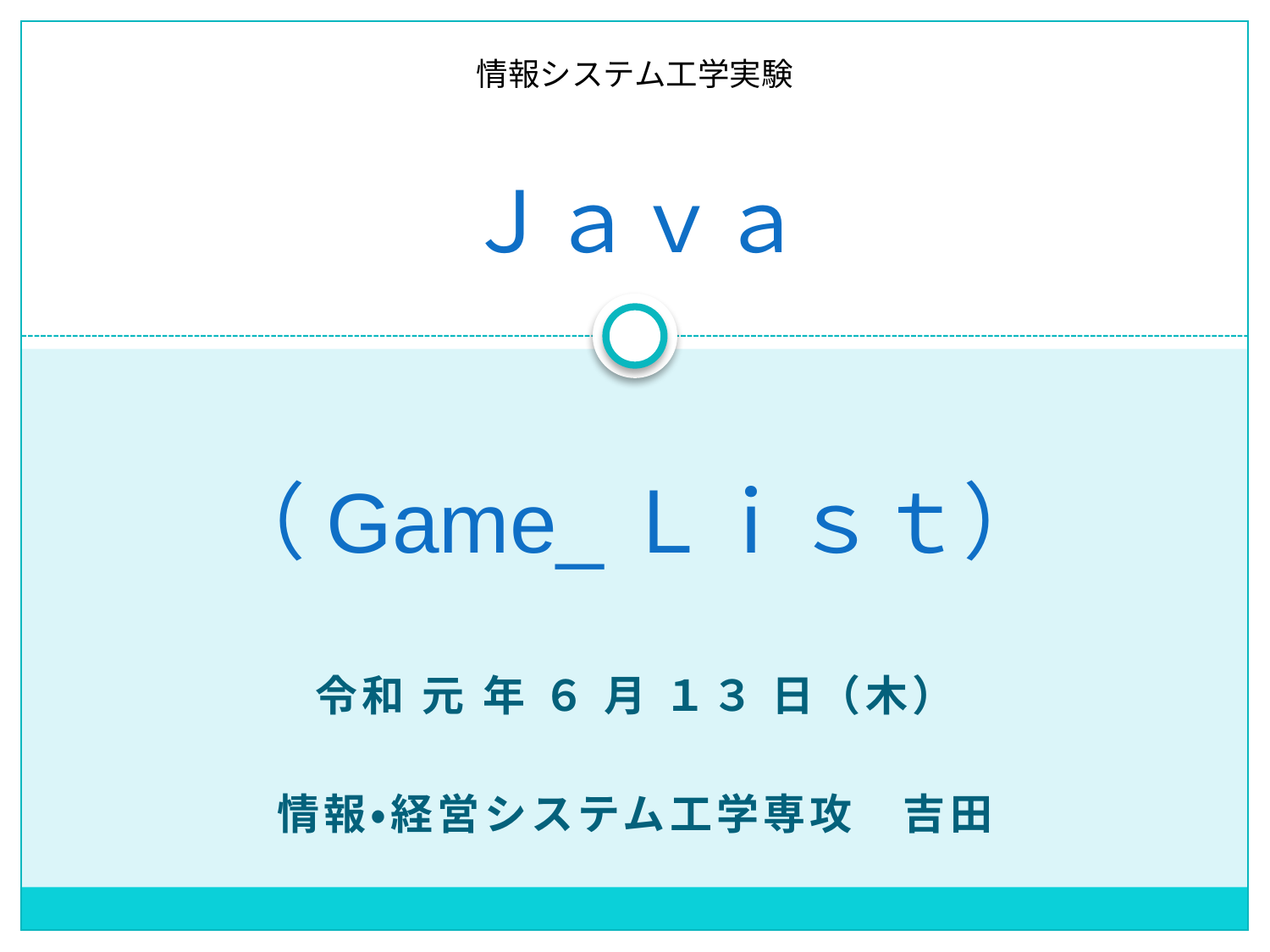

情報システム工学実験
# Ｊａｖａ
（Game_Ｌｉｓｔ）
令和 元 年 ６ 月 １３ 日（木）

情報・経営システム工学専攻　吉田